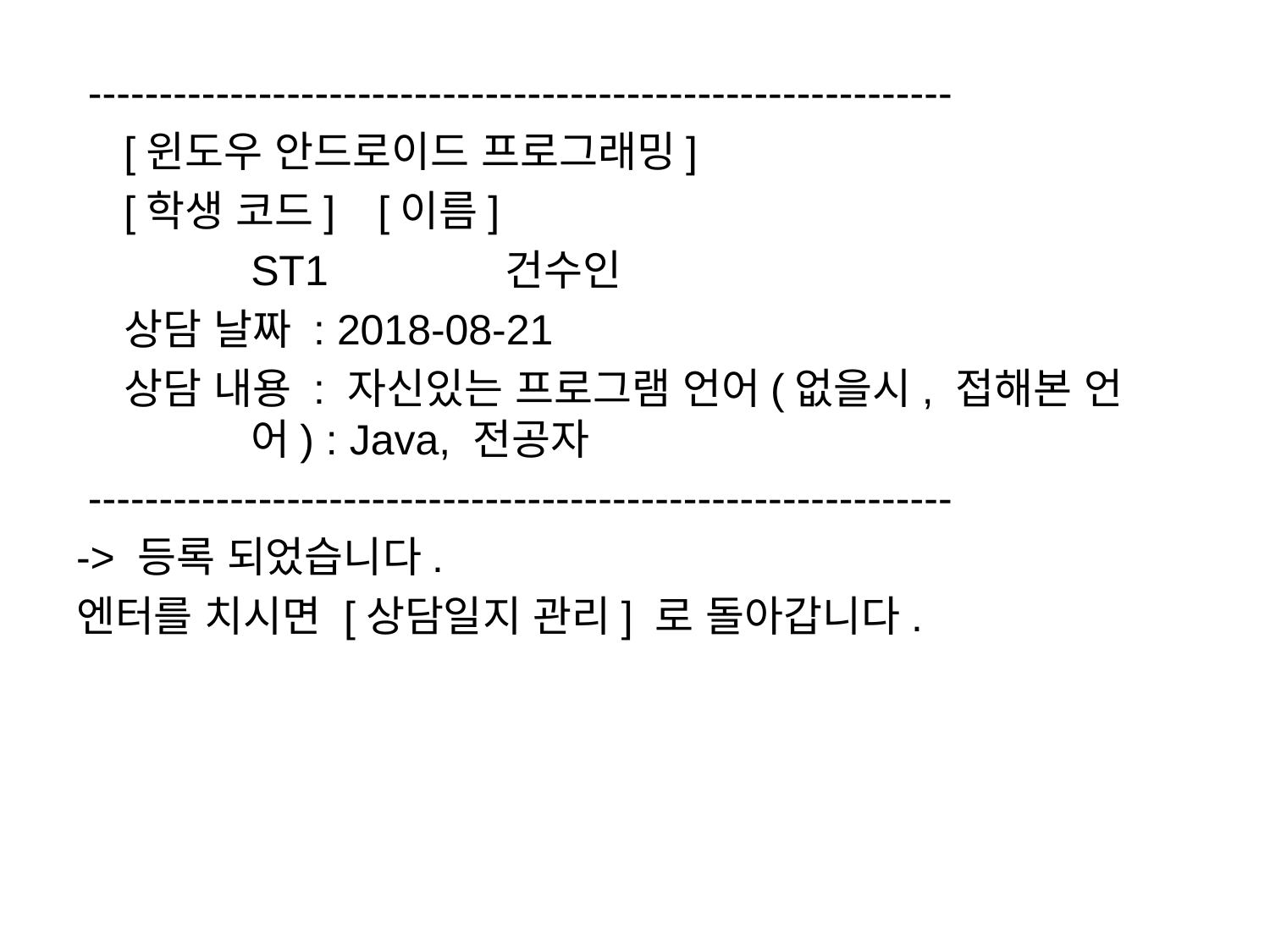

-------------------------------------------------------------
	[윈도우 안드로이드 프로그래밍]
	[학생 코드]	[이름]
	 	ST1		건수인
	상담 날짜 : 2018-08-21
	상담 내용 : 자신있는 프로그램 언어(없을시, 접해본 언		어) : Java, 전공자
 -------------------------------------------------------------
-> 등록 되었습니다.
엔터를 치시면 [상담일지 관리] 로 돌아갑니다.